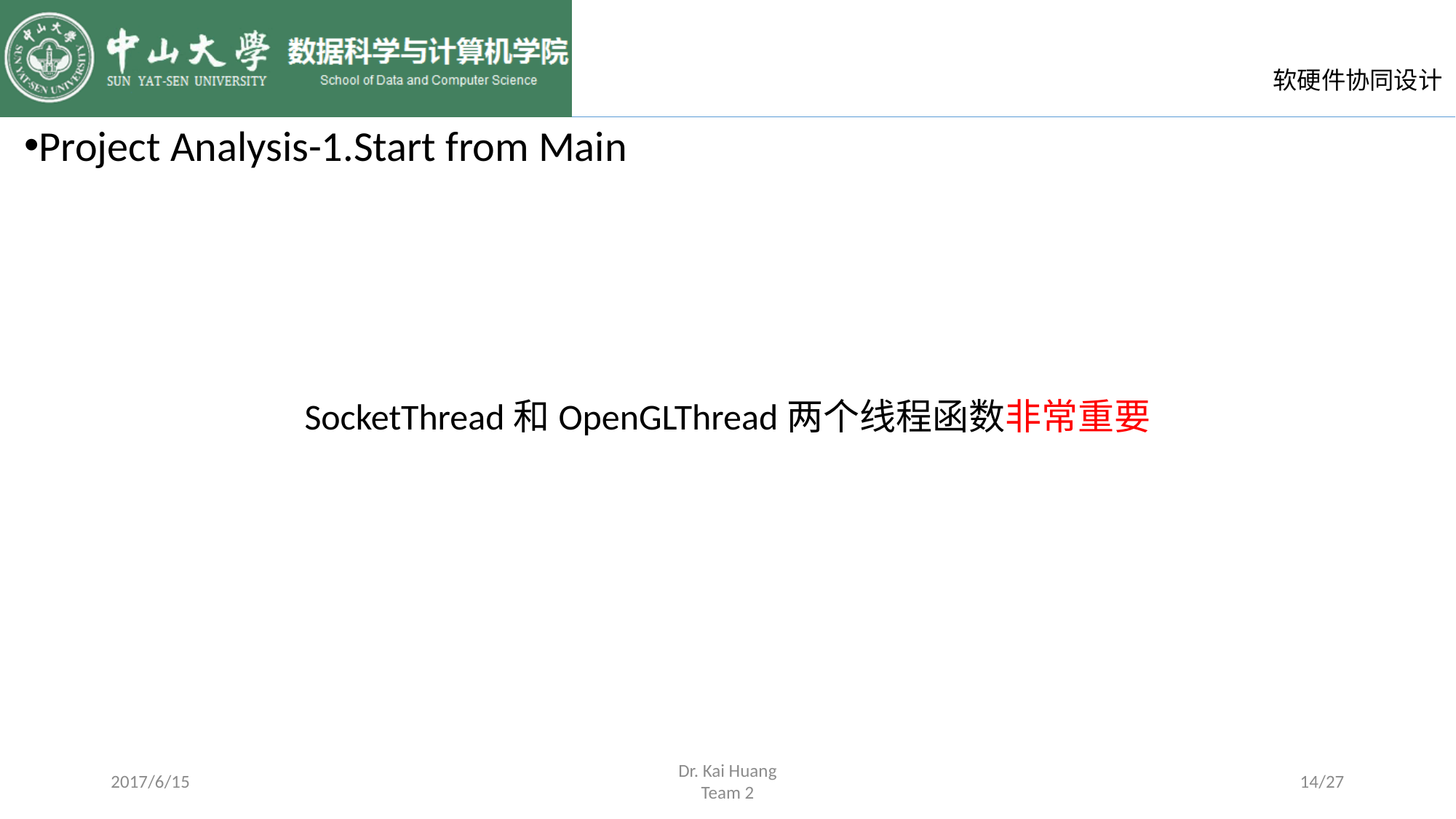

Project Analysis-1.Start from Main
SocketThread和OpenGLThread两个线程函数非常重要
2017/6/15
Dr. Kai Huang
Team 2
14/27